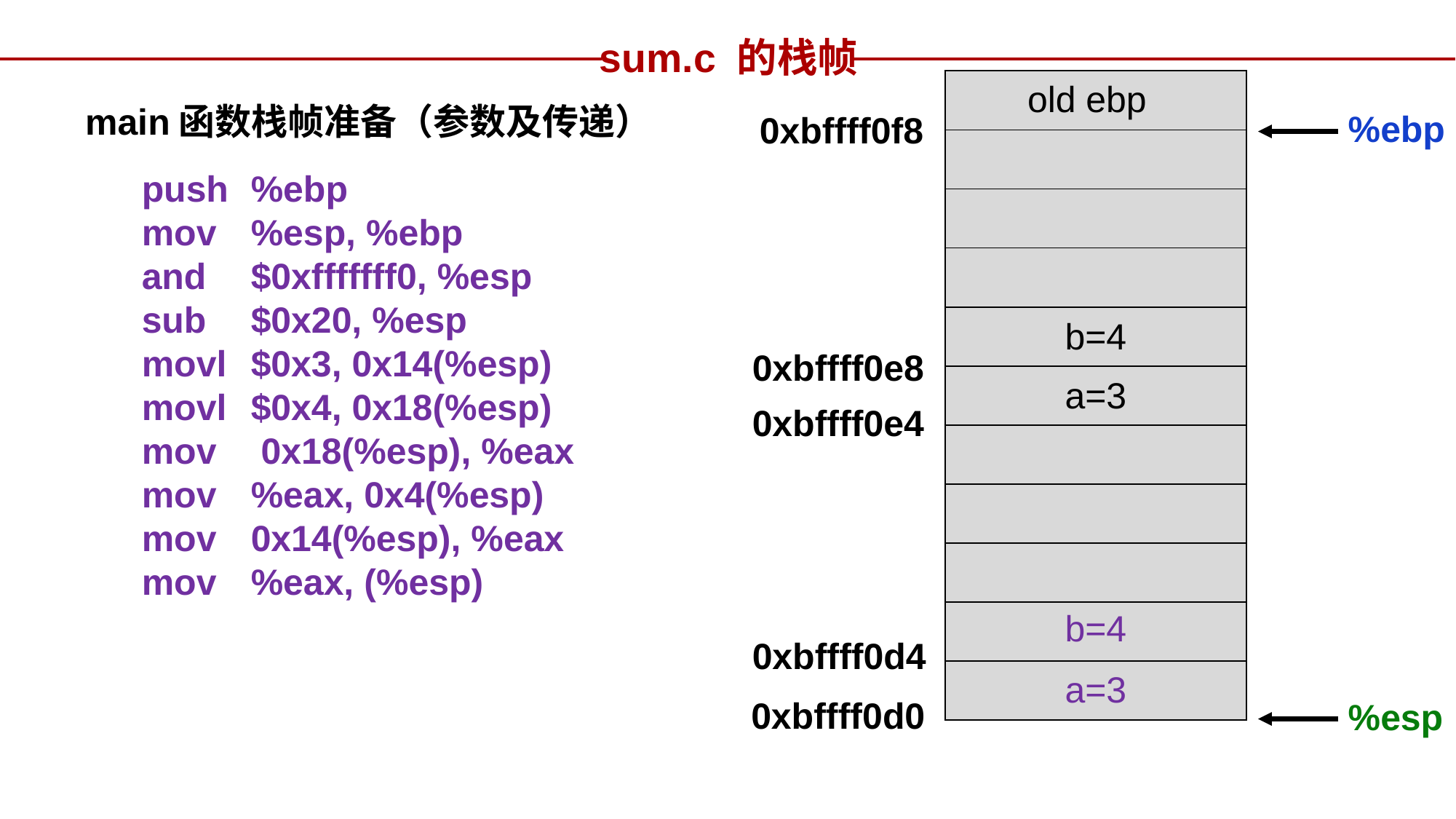

sum.c 的栈帧
|  |
| --- |
|  |
|  |
|  |
|  |
|  |
|  |
|  |
|  |
|  |
|  |
old ebp
main函数栈帧准备（参数及传递）
%ebp
0xbffff0f8
push	%ebp
mov	%esp, %ebp
and	$0xfffffff0, %esp
sub	$0x20, %esp
movl	$0x3, 0x14(%esp)
movl	$0x4, 0x18(%esp)
mov	 0x18(%esp), %eax
mov	%eax, 0x4(%esp)
mov	0x14(%esp), %eax
mov	%eax, (%esp)

b=4
0xbffff0e8
a=3
0xbffff0e4
b=4
0xbffff0d4
a=3
0xbffff0d0
%esp